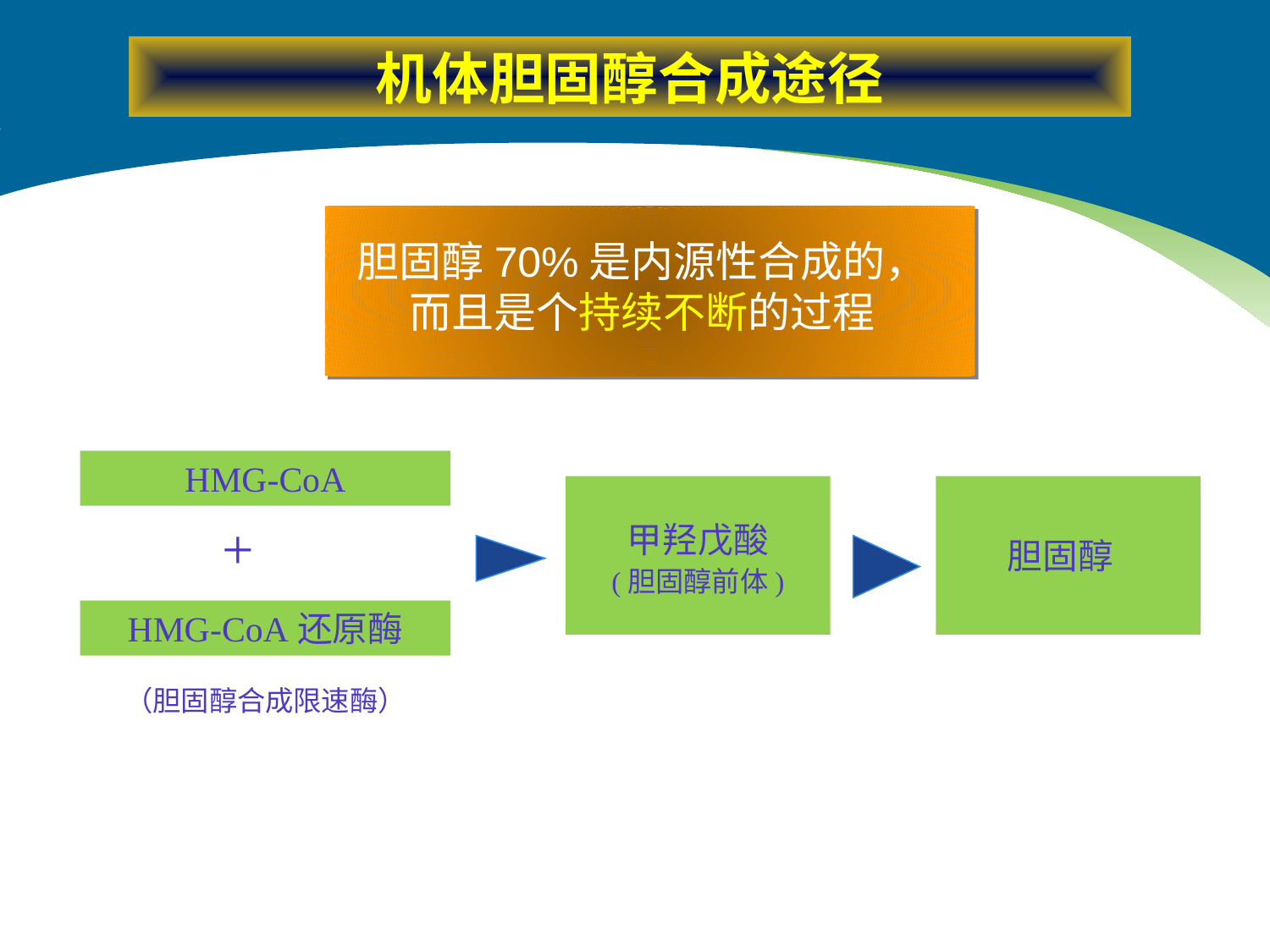

机体胆固醇合成途径

胆固醇70%是内源性合成的，
而且是个持续不断的过程
HMG-CoA
甲羟戊酸
(胆固醇前体)
胆固醇
+

HMG-CoA还原酶
（胆固醇合成限速酶）